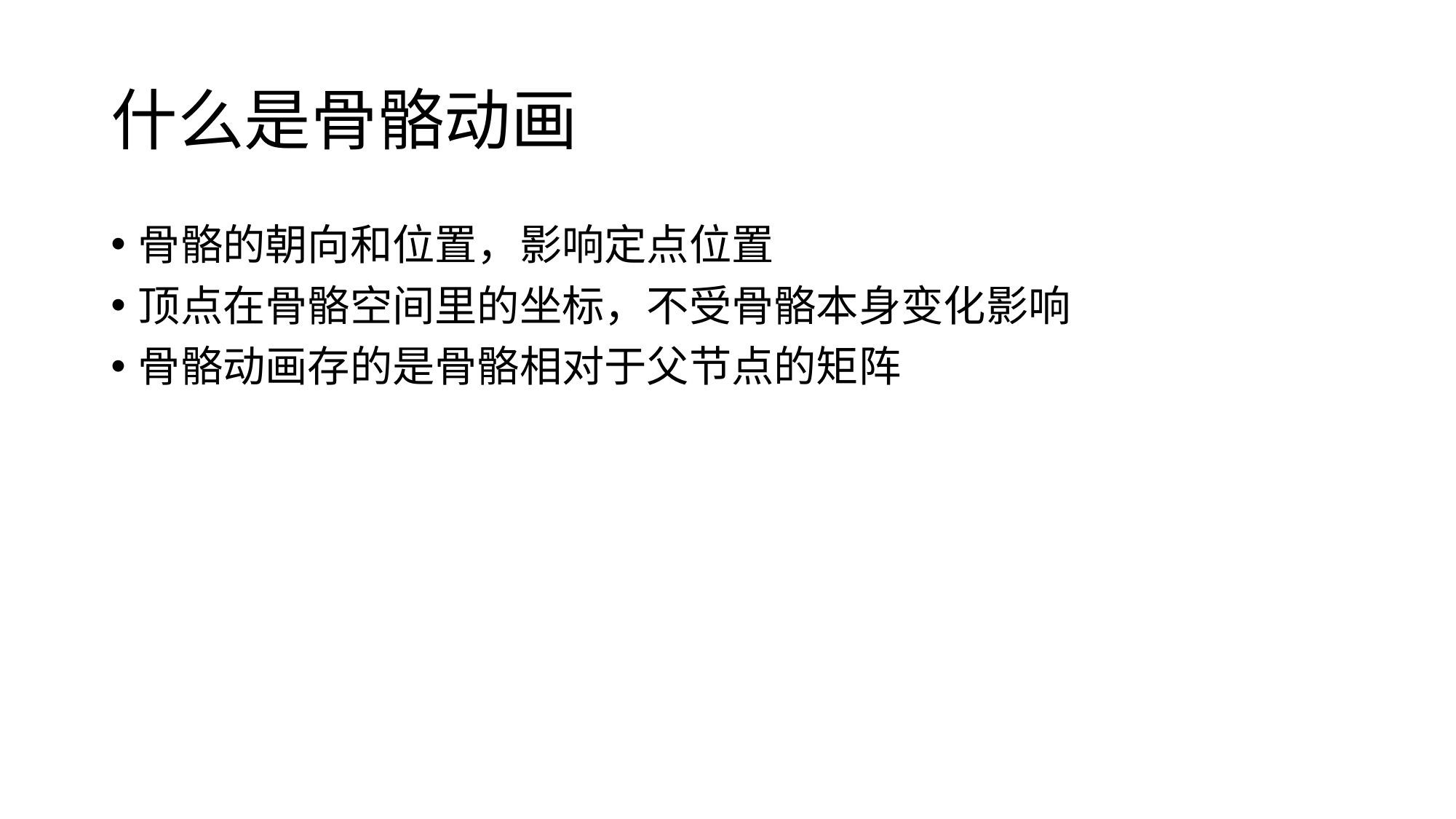

# 什么是骨骼动画
骨骼的朝向和位置，影响定点位置
顶点在骨骼空间里的坐标，不受骨骼本身变化影响
骨骼动画存的是骨骼相对于父节点的矩阵